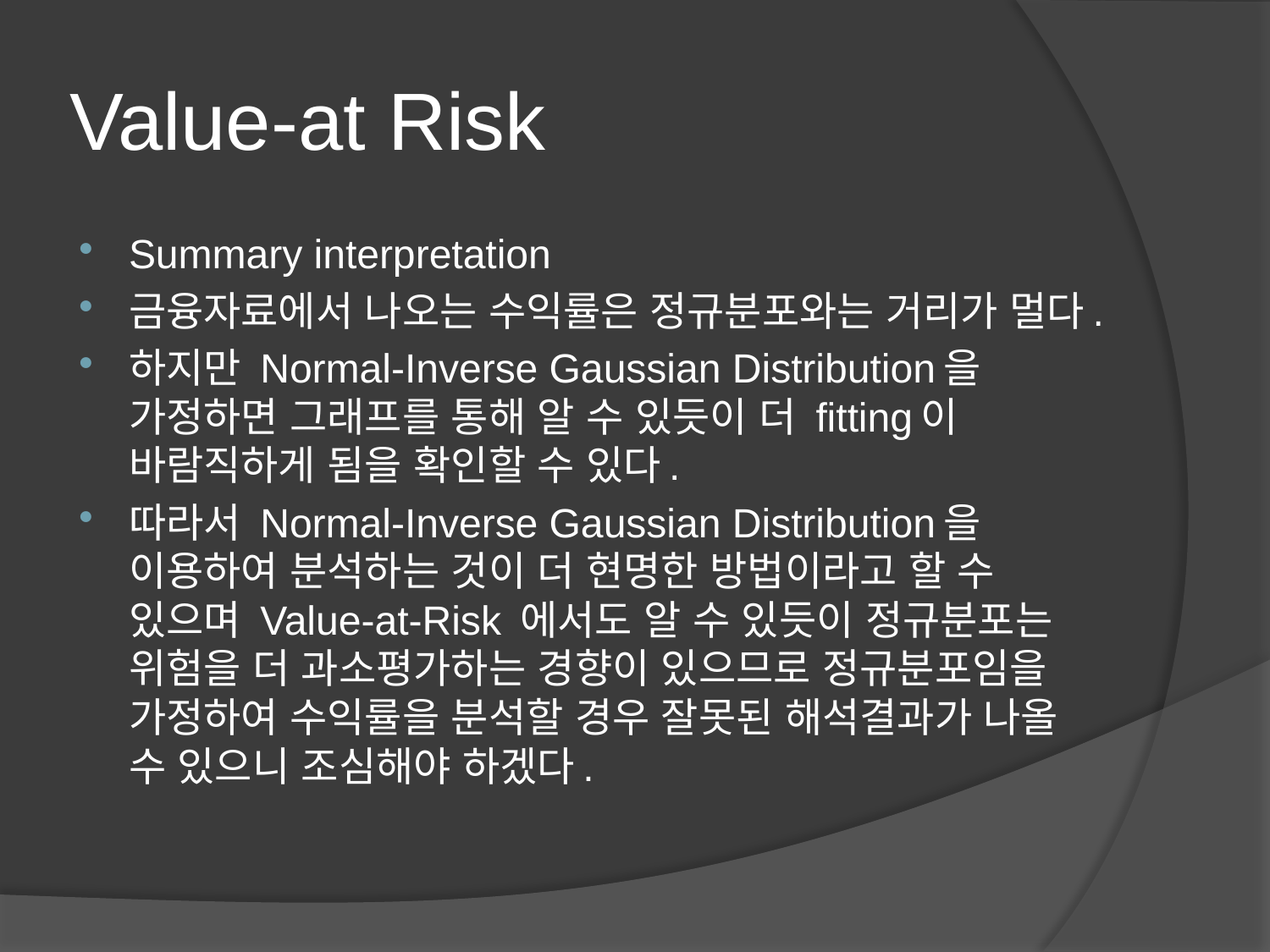

# Value-at Risk
Summary interpretation
금융자료에서 나오는 수익률은 정규분포와는 거리가 멀다.
하지만 Normal-Inverse Gaussian Distribution을 가정하면 그래프를 통해 알 수 있듯이 더 fitting이 바람직하게 됨을 확인할 수 있다.
따라서 Normal-Inverse Gaussian Distribution을 이용하여 분석하는 것이 더 현명한 방법이라고 할 수 있으며 Value-at-Risk 에서도 알 수 있듯이 정규분포는 위험을 더 과소평가하는 경향이 있으므로 정규분포임을 가정하여 수익률을 분석할 경우 잘못된 해석결과가 나올 수 있으니 조심해야 하겠다.